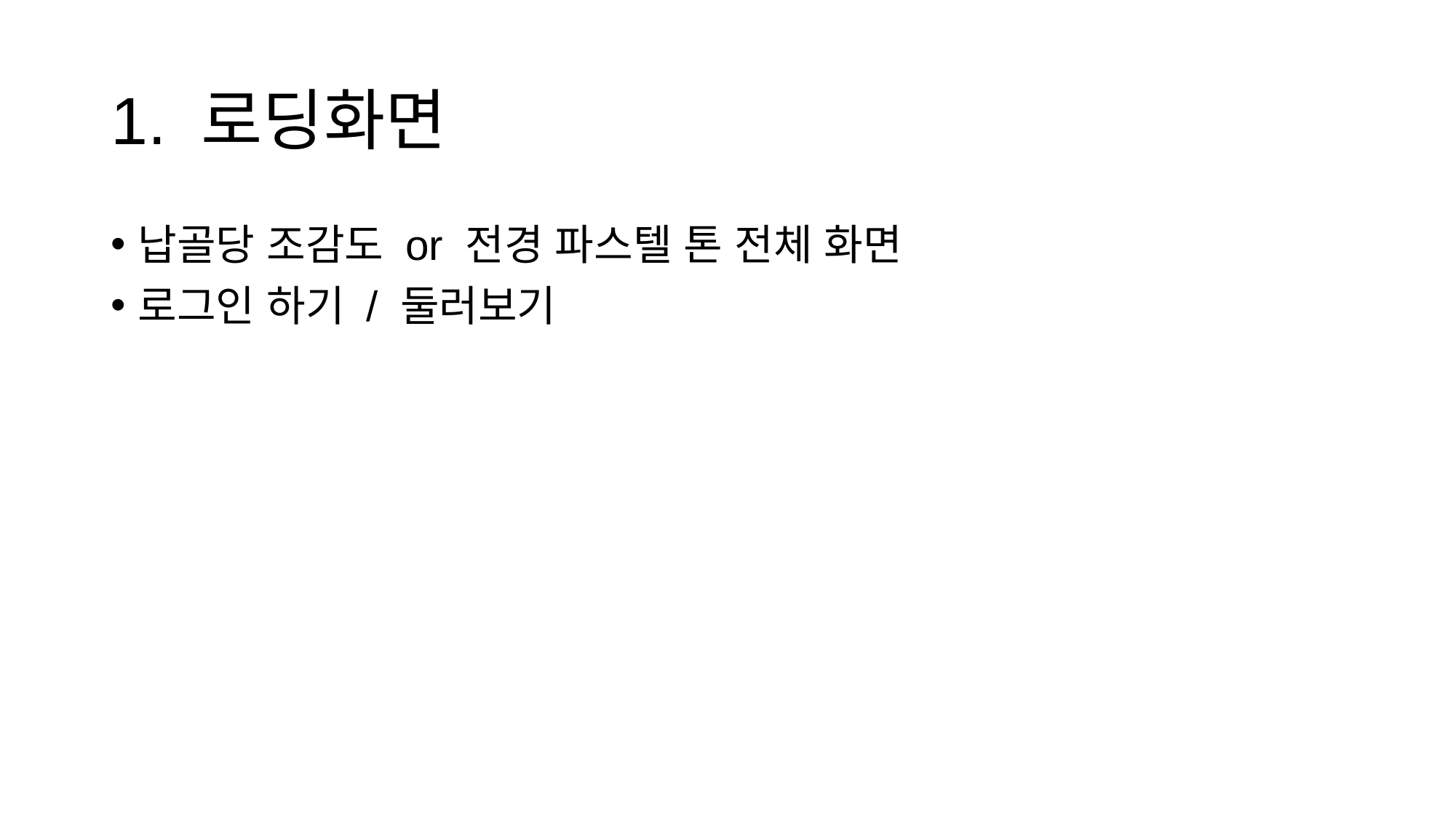

# 1. 로딩화면
납골당 조감도 or 전경 파스텔 톤 전체 화면
로그인 하기 / 둘러보기